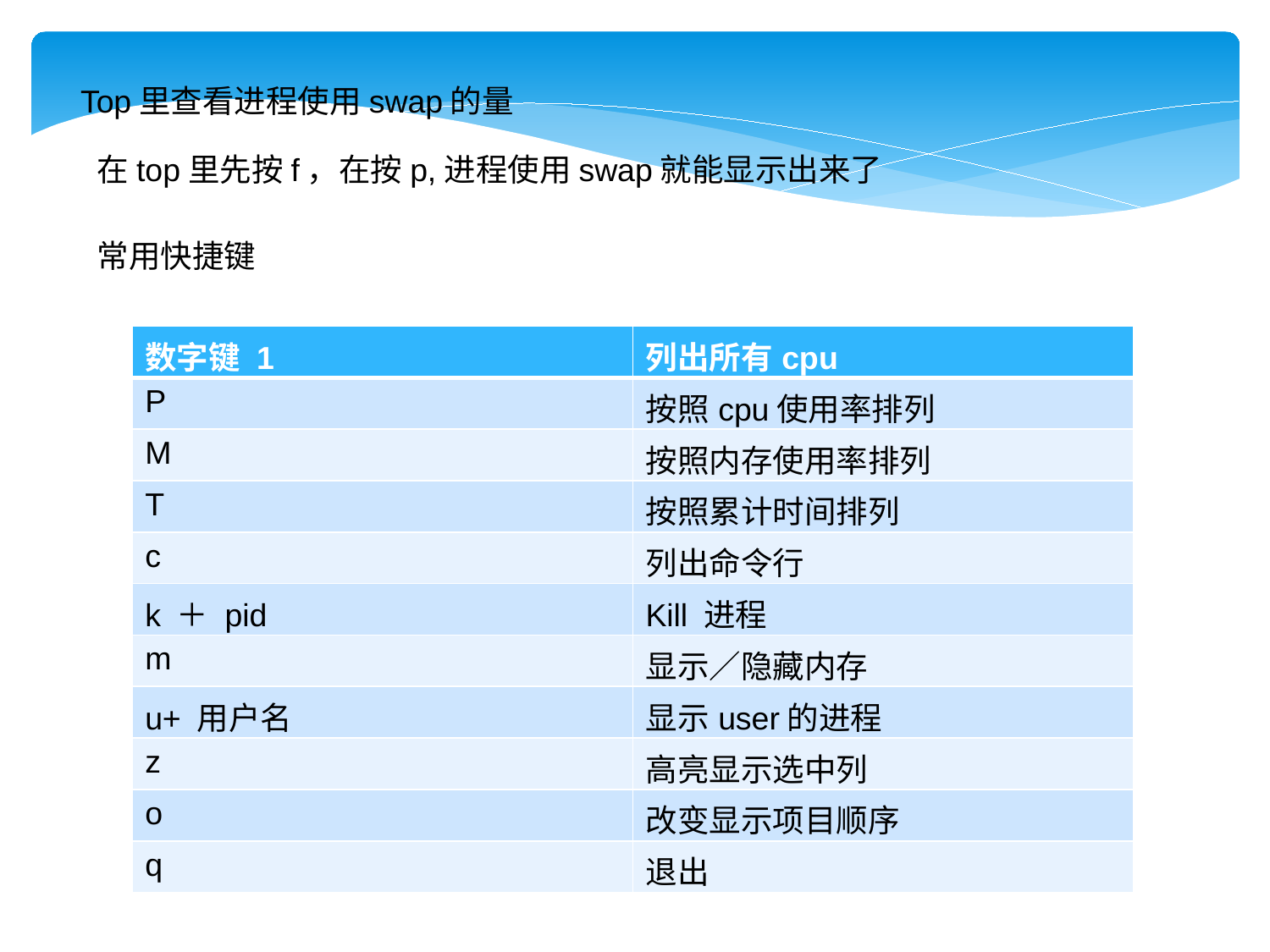

Top里查看进程使用swap的量
在top里先按f，在按p,进程使用swap就能显示出来了
常用快捷键
| 数字键 1 | 列出所有cpu |
| --- | --- |
| P | 按照cpu使用率排列 |
| M | 按照内存使用率排列 |
| T | 按照累计时间排列 |
| c | 列出命令行 |
| k ＋ pid | Kill 进程 |
| m | 显示／隐藏内存 |
| u+ 用户名 | 显示user的进程 |
| z | 高亮显示选中列 |
| o | 改变显示项目顺序 |
| q | 退出 |